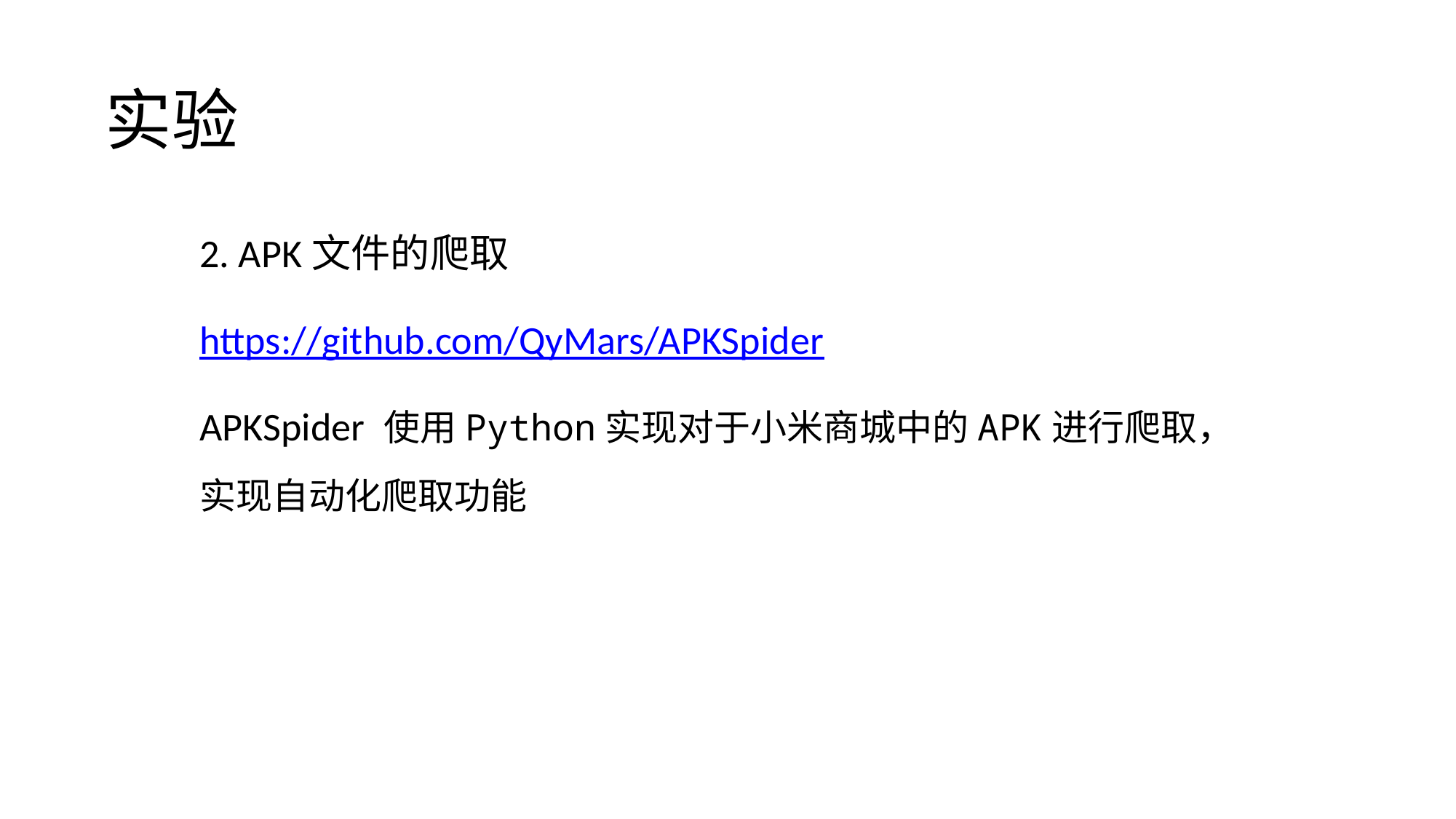

# 实验
2. APK文件的爬取
https://github.com/QyMars/APKSpider
APKSpider 使用Python实现对于小米商城中的APK进行爬取，实现自动化爬取功能